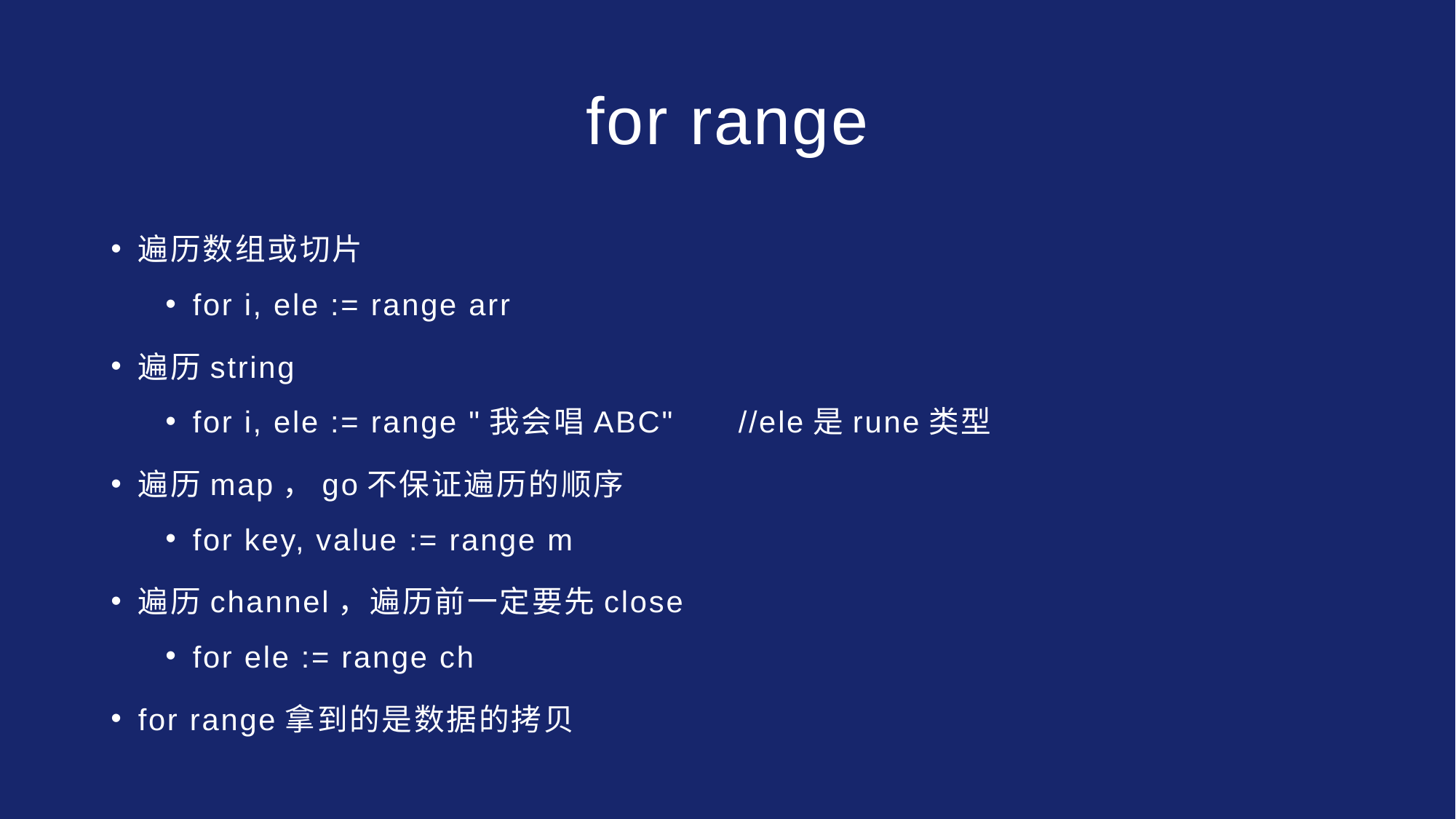

# for range
遍历数组或切片
for i, ele := range arr
遍历string
for i, ele := range "我会唱ABC"	//ele是rune类型
遍历map，go不保证遍历的顺序
for key, value := range m
遍历channel，遍历前一定要先close
for ele := range ch
for range拿到的是数据的拷贝